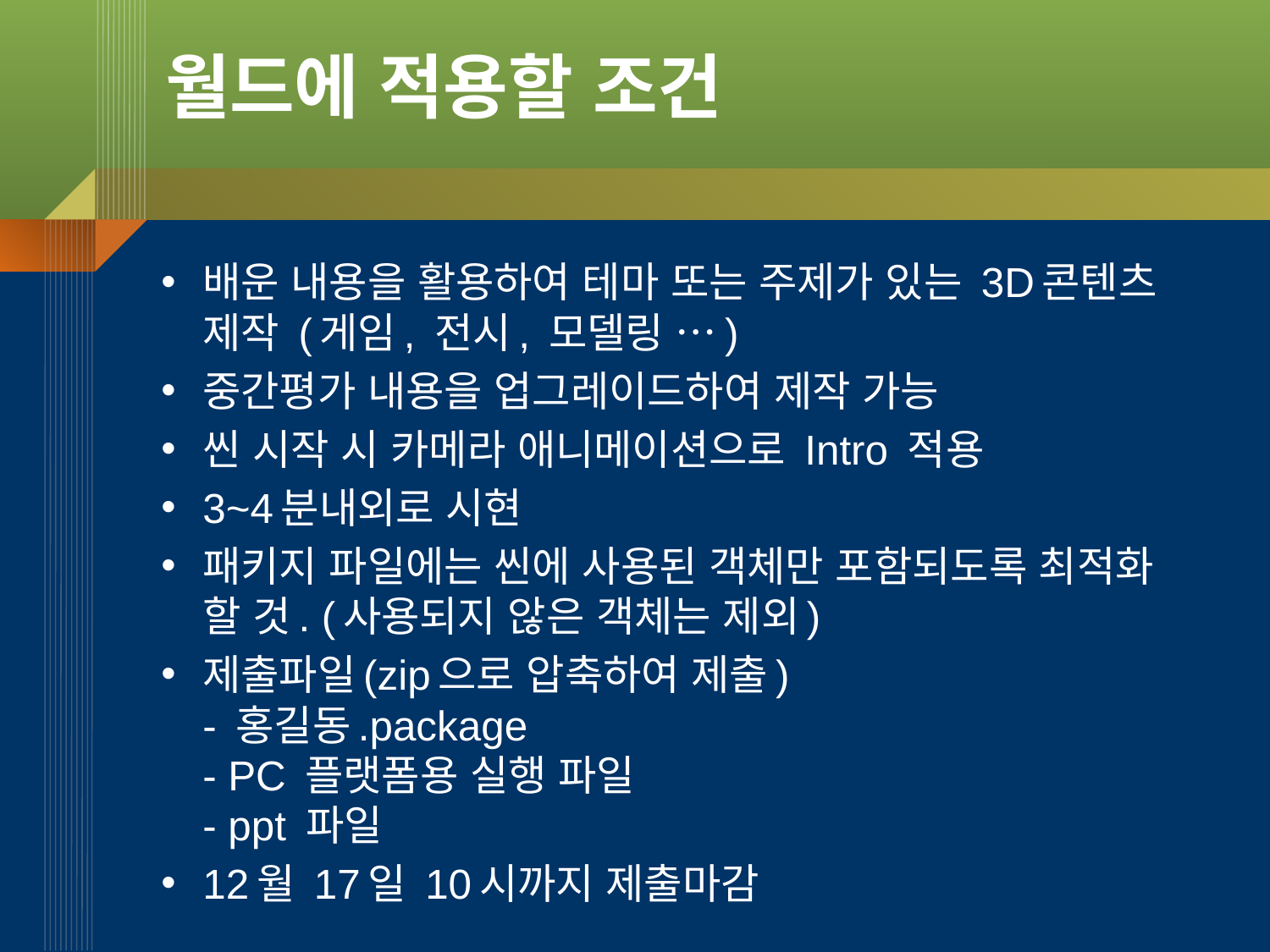

# 월드에 적용할 조건
배운 내용을 활용하여 테마 또는 주제가 있는 3D콘텐츠 제작 (게임, 전시, 모델링 …)
중간평가 내용을 업그레이드하여 제작 가능
씬 시작 시 카메라 애니메이션으로 Intro 적용
3~4분내외로 시현
패키지 파일에는 씬에 사용된 객체만 포함되도록 최적화 할 것. (사용되지 않은 객체는 제외)
제출파일(zip으로 압축하여 제출)
- 홍길동.package
- PC 플랫폼용 실행 파일
- ppt 파일
12월 17일 10시까지 제출마감